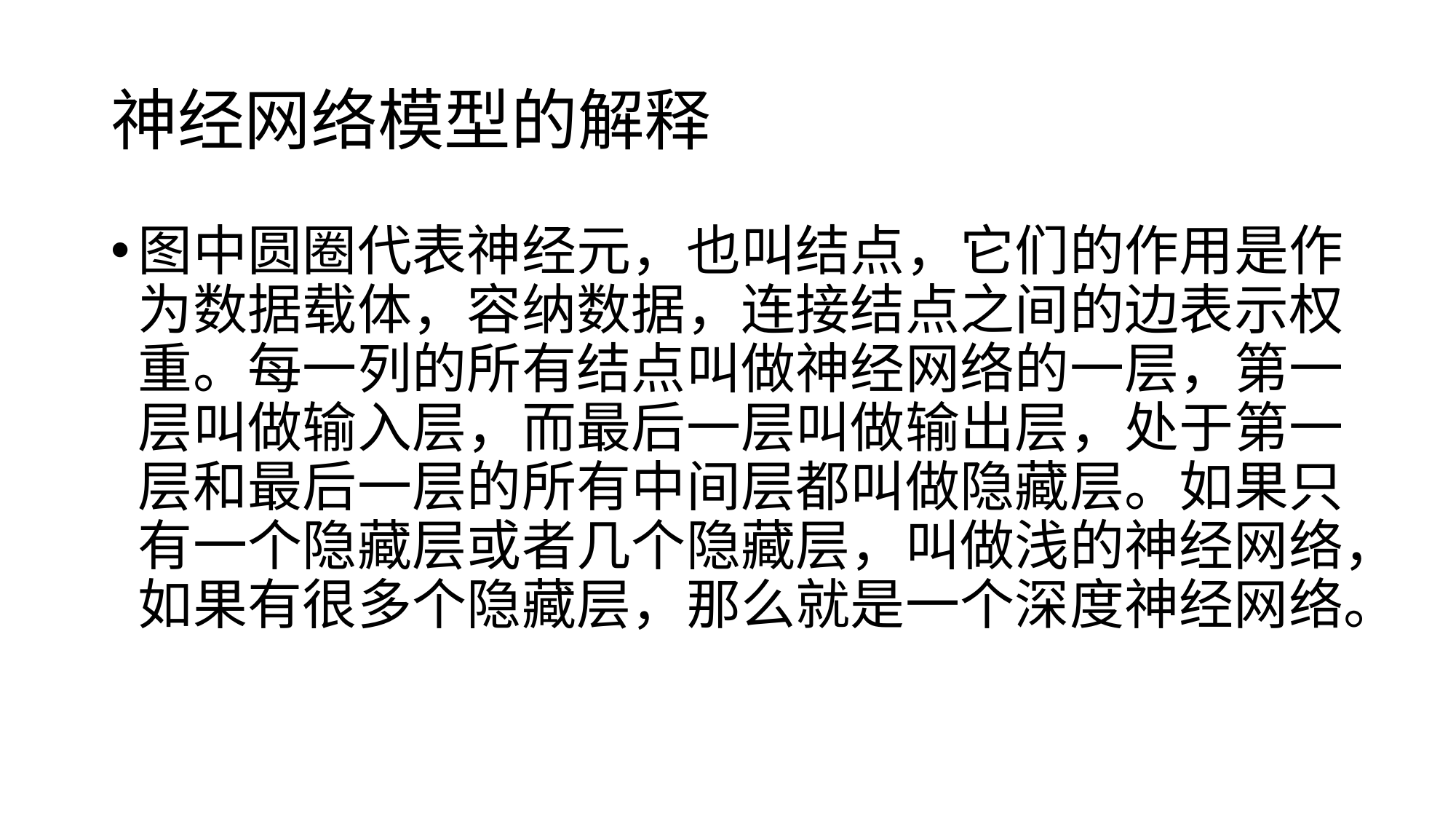

# 神经网络模型的解释
图中圆圈代表神经元，也叫结点，它们的作用是作为数据载体，容纳数据，连接结点之间的边表示权重。每一列的所有结点叫做神经网络的一层，第一层叫做输入层，而最后一层叫做输出层，处于第一层和最后一层的所有中间层都叫做隐藏层。如果只有一个隐藏层或者几个隐藏层，叫做浅的神经网络，如果有很多个隐藏层，那么就是一个深度神经网络。